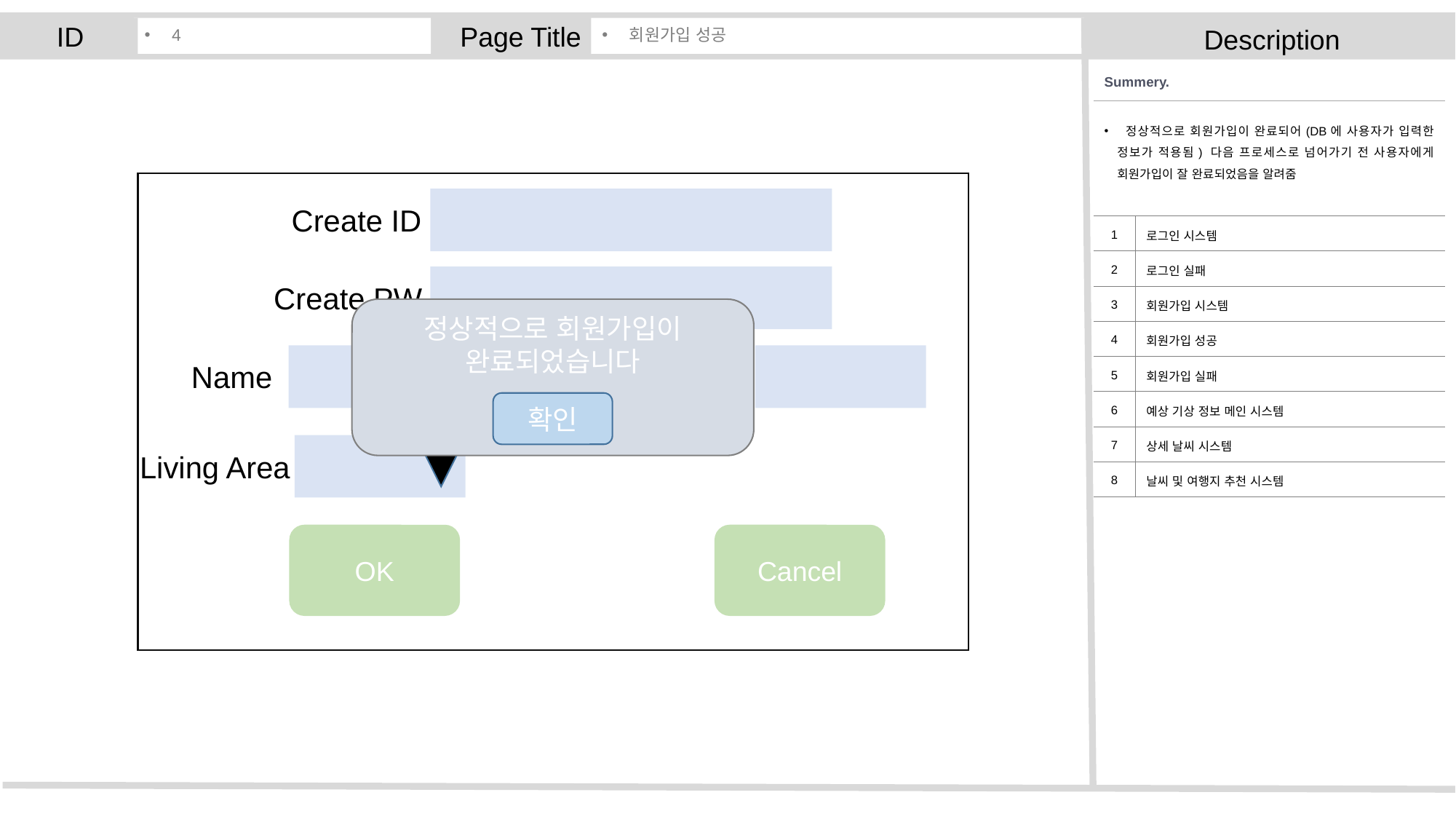

ID
4
Page Title
회원가입 성공
Description
| Summery. |  |
| --- | --- |
| 정상적으로 회원가입이 완료되어(DB에 사용자가 입력한 정보가 적용됨) 다음 프로세스로 넘어가기 전 사용자에게 회원가입이 잘 완료되었음을 알려줌 |  |
| 1 | 로그인 시스템 |
| 2 | 로그인 실패 |
| 3 | 회원가입 시스템 |
| 4 | 회원가입 성공 |
| 5 | 회원가입 실패 |
| 6 | 예상 기상 정보 메인 시스템 |
| 7 | 상세 날씨 시스템 |
| 8 | 날씨 및 여행지 추천 시스템 |

Create ID

Create PW
정상적으로 회원가입이
완료되었습니다

Name
Age
확인

Living Area

OK
Cancel